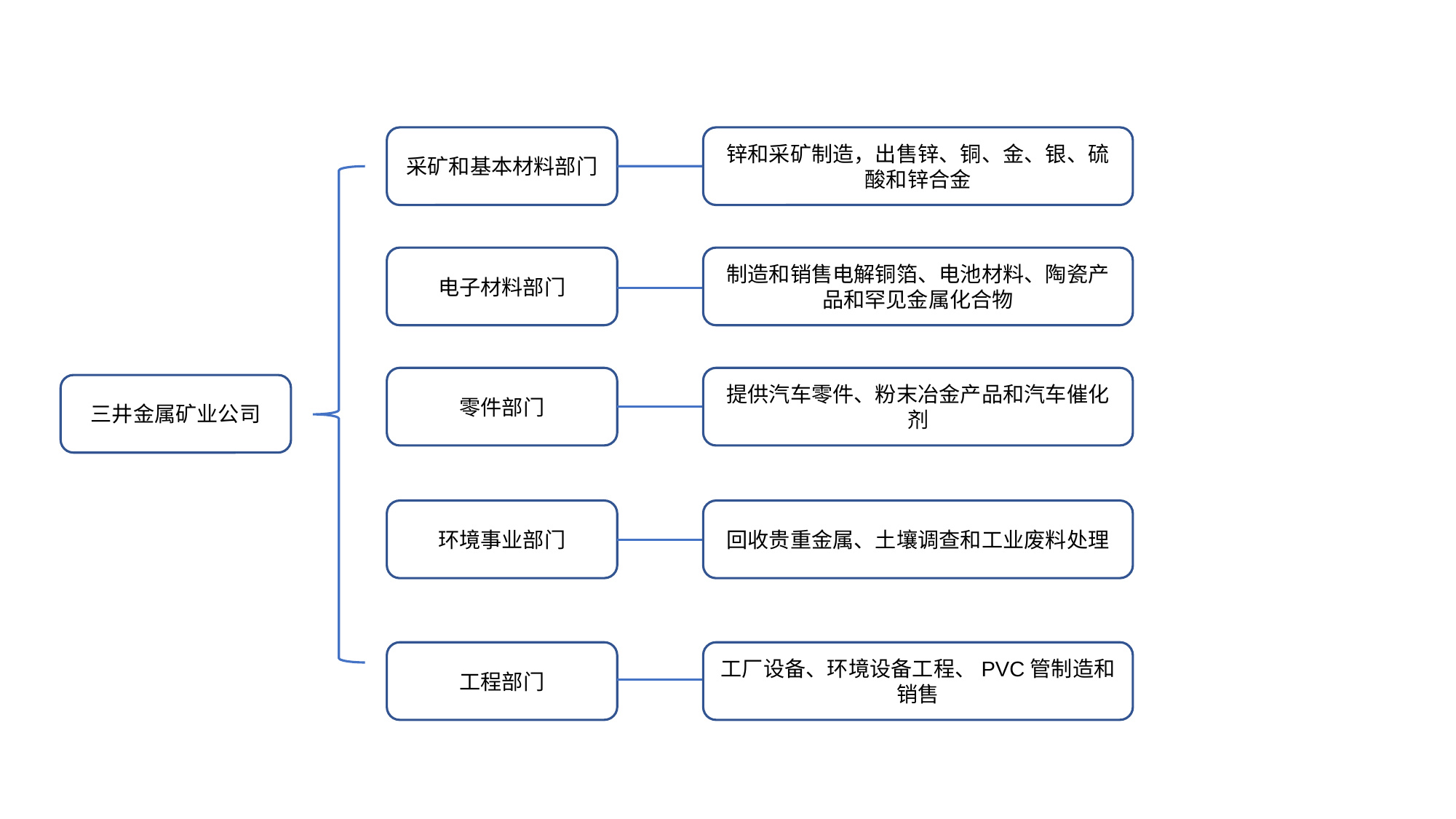

采矿和基本材料部门
锌和采矿制造，出售锌、铜、金、银、硫酸和锌合金

电子材料部门
制造和销售电解铜箔、电池材料、陶瓷产品和罕见金属化合物
零件部门
提供汽车零件、粉末冶金产品和汽车催化剂
三井金属矿业公司
环境事业部门
回收贵重金属、土壤调查和工业废料处理
工程部门
工厂设备、环境设备工程、PVC管制造和销售